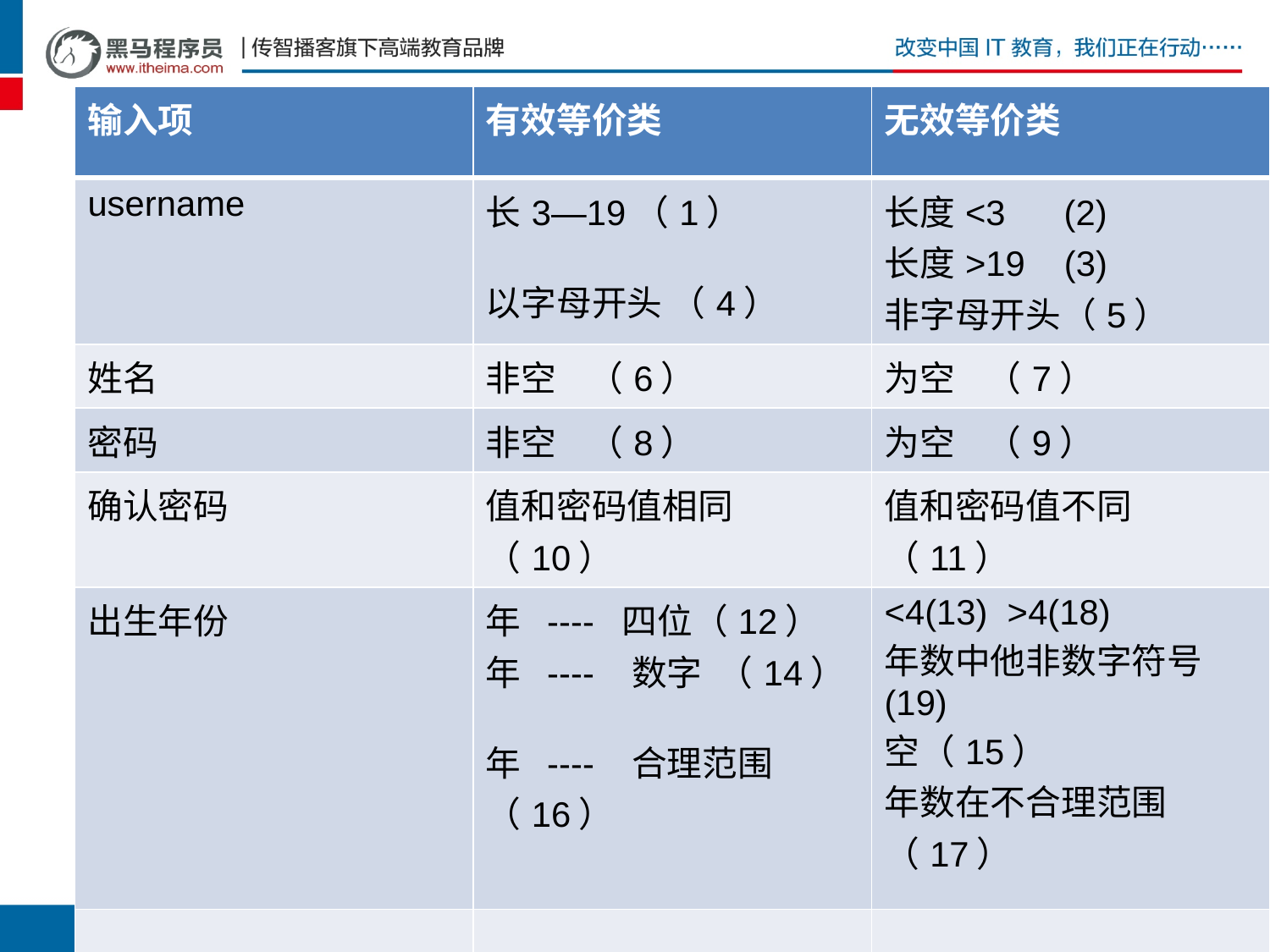

| 输入项 | 有效等价类 | 无效等价类 |
| --- | --- | --- |
| username | 长3—19（1） 以字母开头 （4） | 长度<3 (2) 长度>19 (3) 非字母开头（5） |
| 姓名 | 非空 （6） | 为空 （7） |
| 密码 | 非空 （8） | 为空 （9） |
| 确认密码 | 值和密码值相同 （10） | 值和密码值不同 （11） |
| 出生年份 | 年 ---- 四位（12） 年 ---- 数字 （14） 年 ---- 合理范围（16） | <4(13) >4(18) 年数中他非数字符号(19) 空（15） 年数在不合理范围（17） |
|  |  |  |